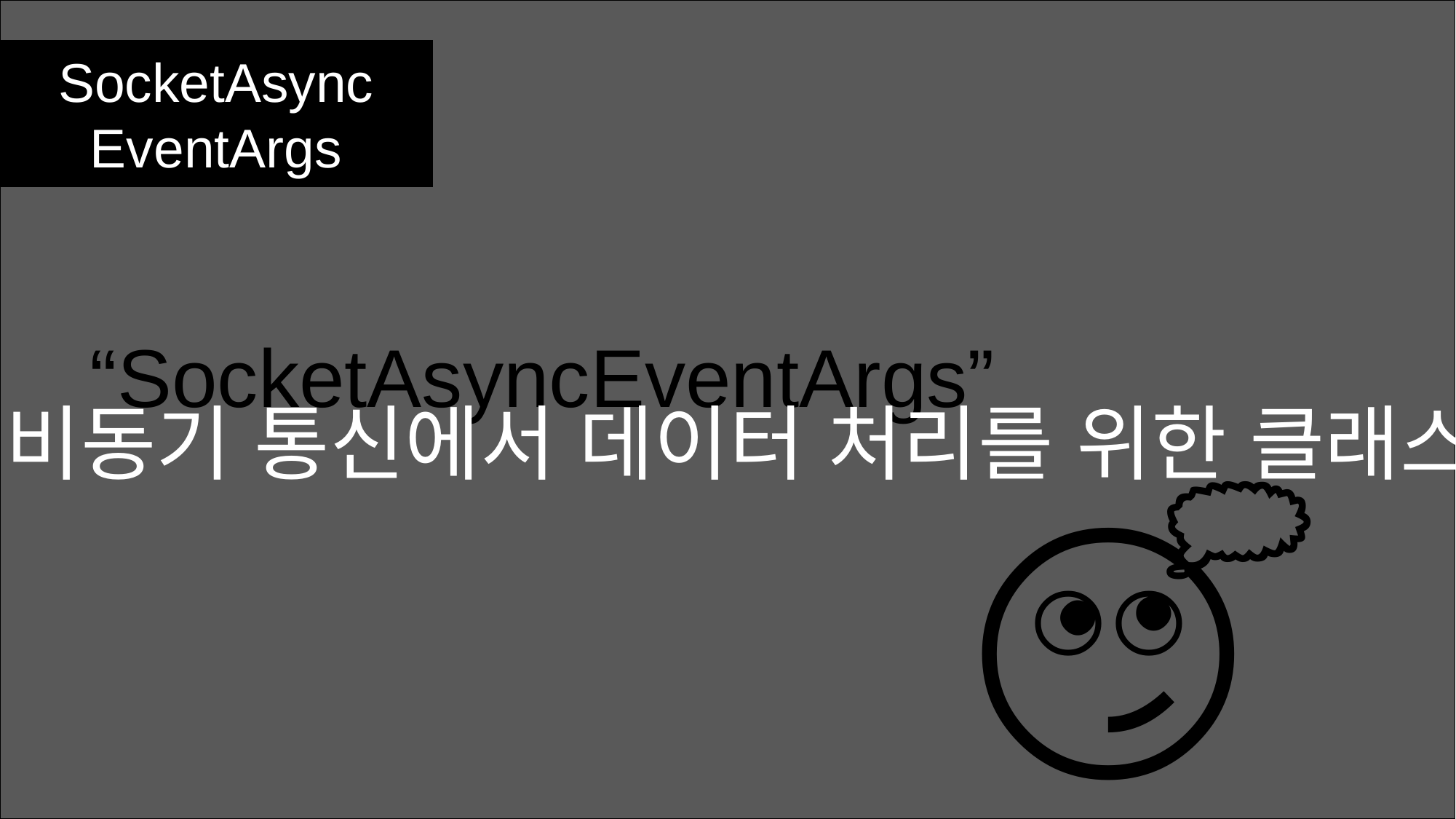

SocketAsync
EventArgs
“SocketAsyncEventArgs”
비동기 통신에서 데이터 처리를 위한 클래스
🤔